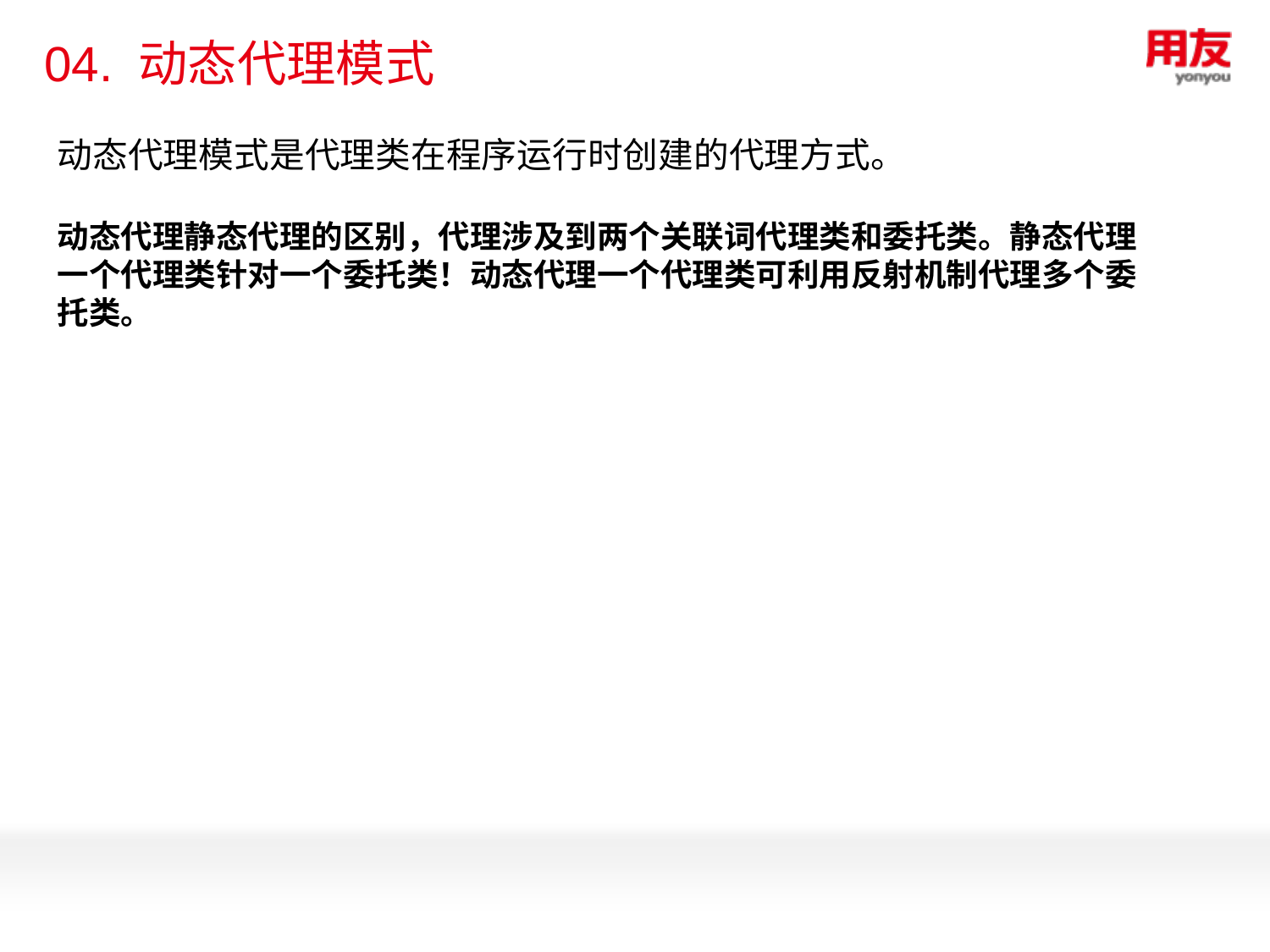

# 04. 动态代理模式
动态代理模式是代理类在程序运行时创建的代理方式。

动态代理静态代理的区别，代理涉及到两个关联词代理类和委托类。静态代理一个代理类针对一个委托类！动态代理一个代理类可利用反射机制代理多个委托类。